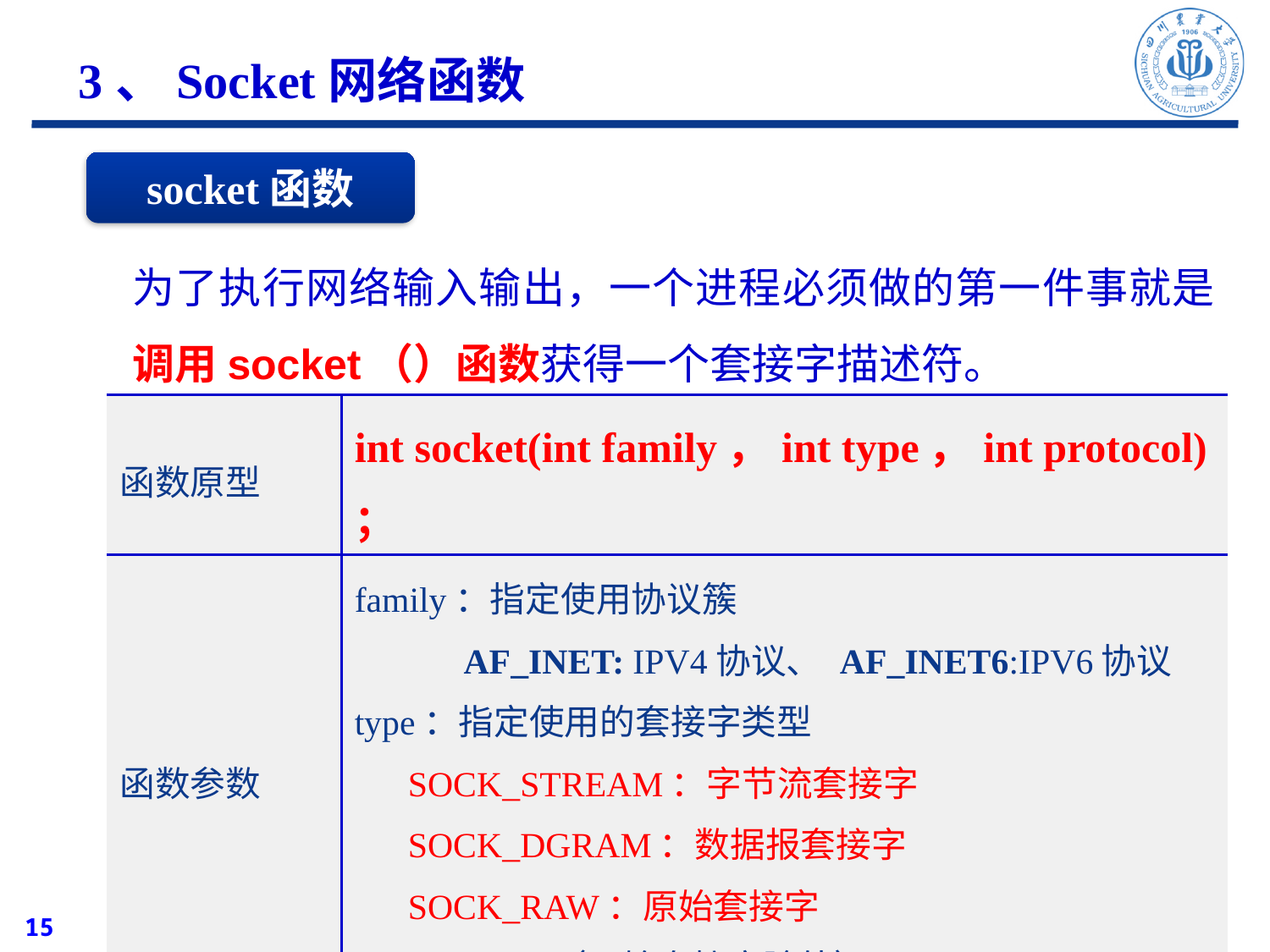

3、Socket网络函数
socket函数
为了执行网络输入输出，一个进程必须做的第一件事就是调用socket（）函数获得一个套接字描述符。
| 函数原型 | int socket(int family，int type，int protocol) ； |
| --- | --- |
| 函数参数 | family：指定使用协议簇 AF\_INET: IPV4协议、 AF\_INET6:IPV6协议 type：指定使用的套接字类型 SOCK\_STREAM：字节流套接字 SOCK\_DGRAM：数据报套接字 SOCK\_RAW：原始套接字 protocol：0（原始套接字除外） |
| 函数返回值 | 成功：非负套接字描述符； 出错：-1 |